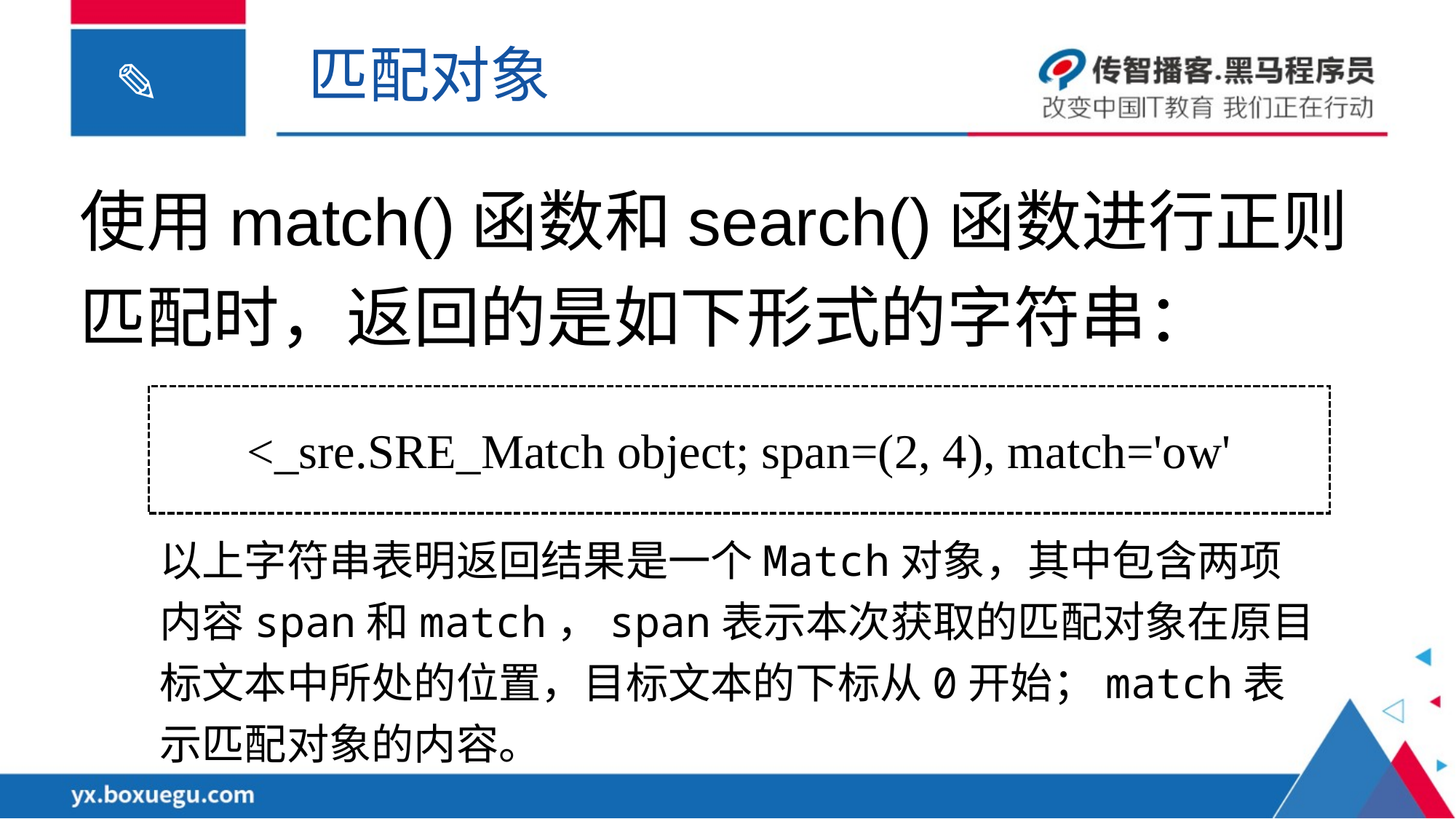

匹配对象
使用match()函数和search()函数进行正则匹配时，返回的是如下形式的字符串：

<_sre.SRE_Match object; span=(2, 4), match='ow'
以上字符串表明返回结果是一个Match对象，其中包含两项内容span和match，span表示本次获取的匹配对象在原目标文本中所处的位置，目标文本的下标从0开始；match表示匹配对象的内容。